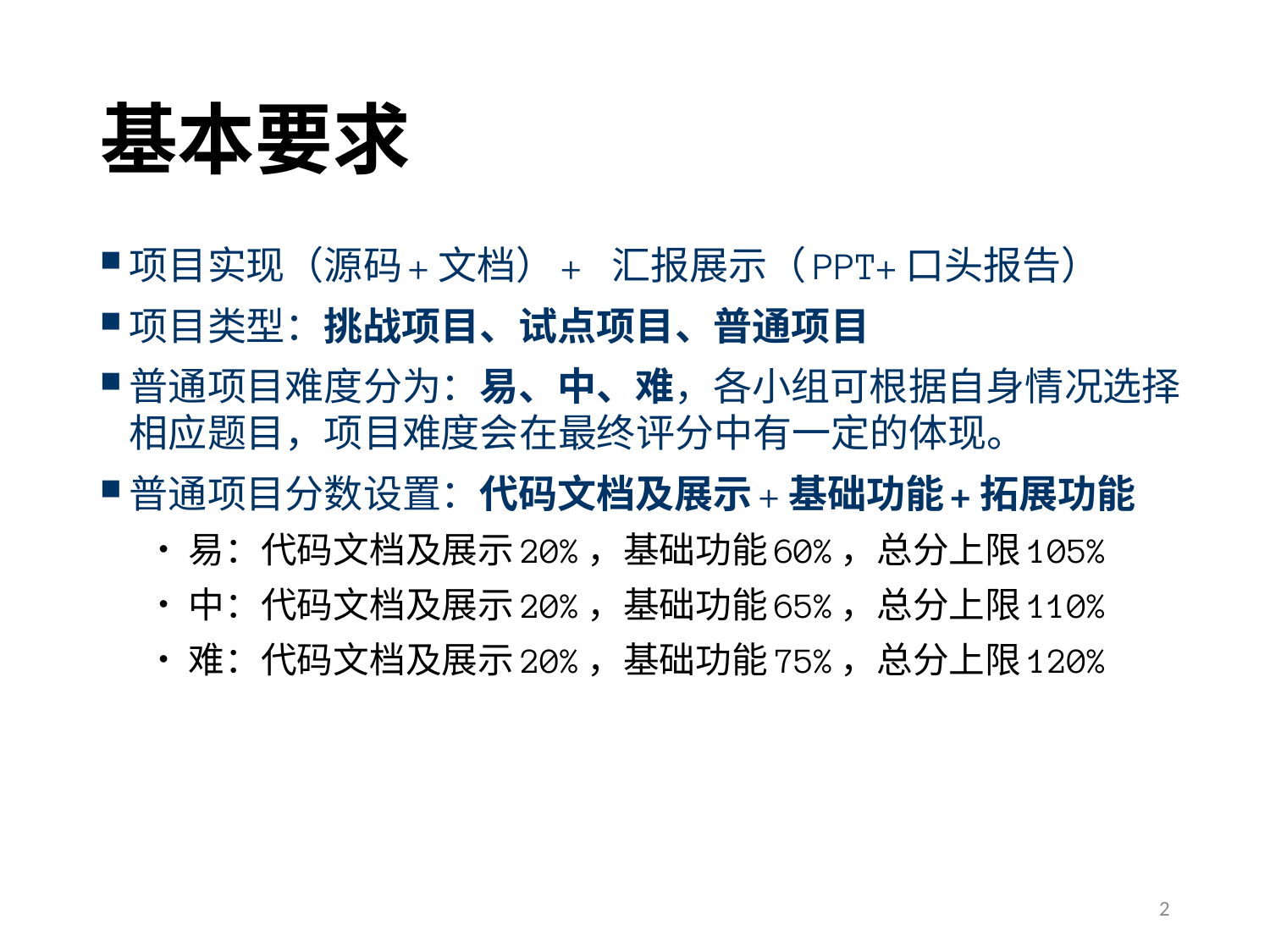

# 基本要求
项目实现（源码+文档）+ 汇报展示（PPT+口头报告）
项目类型：挑战项目、试点项目、普通项目
普通项目难度分为：易、中、难，各小组可根据自身情况选择相应题目，项目难度会在最终评分中有一定的体现。
普通项目分数设置：代码文档及展示+基础功能+拓展功能
易：代码文档及展示20%，基础功能60%，总分上限105%
中：代码文档及展示20%，基础功能65%，总分上限110%
难：代码文档及展示20%，基础功能75%，总分上限120%
2